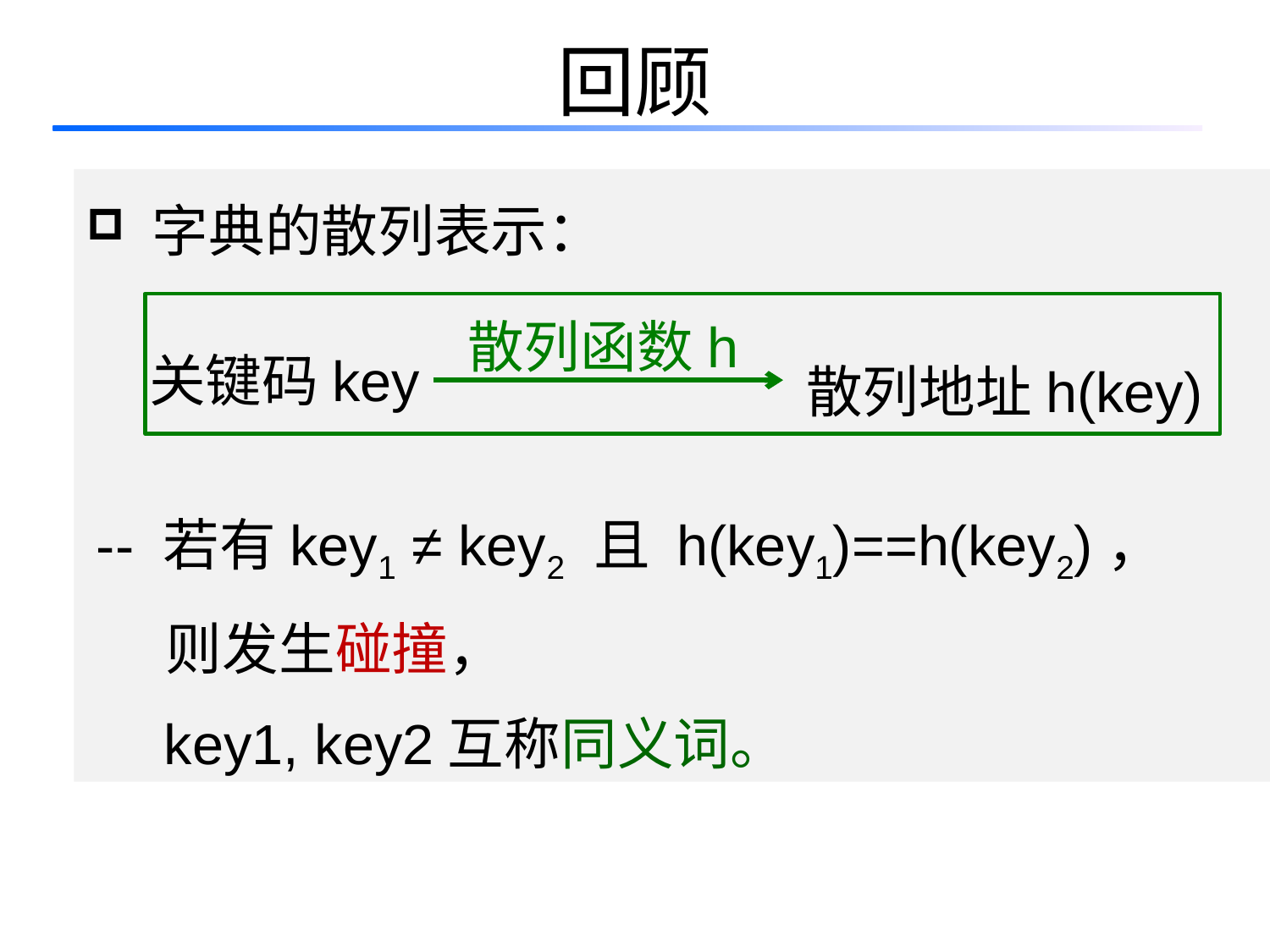

# 回顾

 字典的散列表示：

-- 若有key1 ≠ key2 且 h(key1)==h(key2)，
    则发生碰撞，
    key1, key2互称同义词。
散列函数h

关键码key
散列地址h(key)